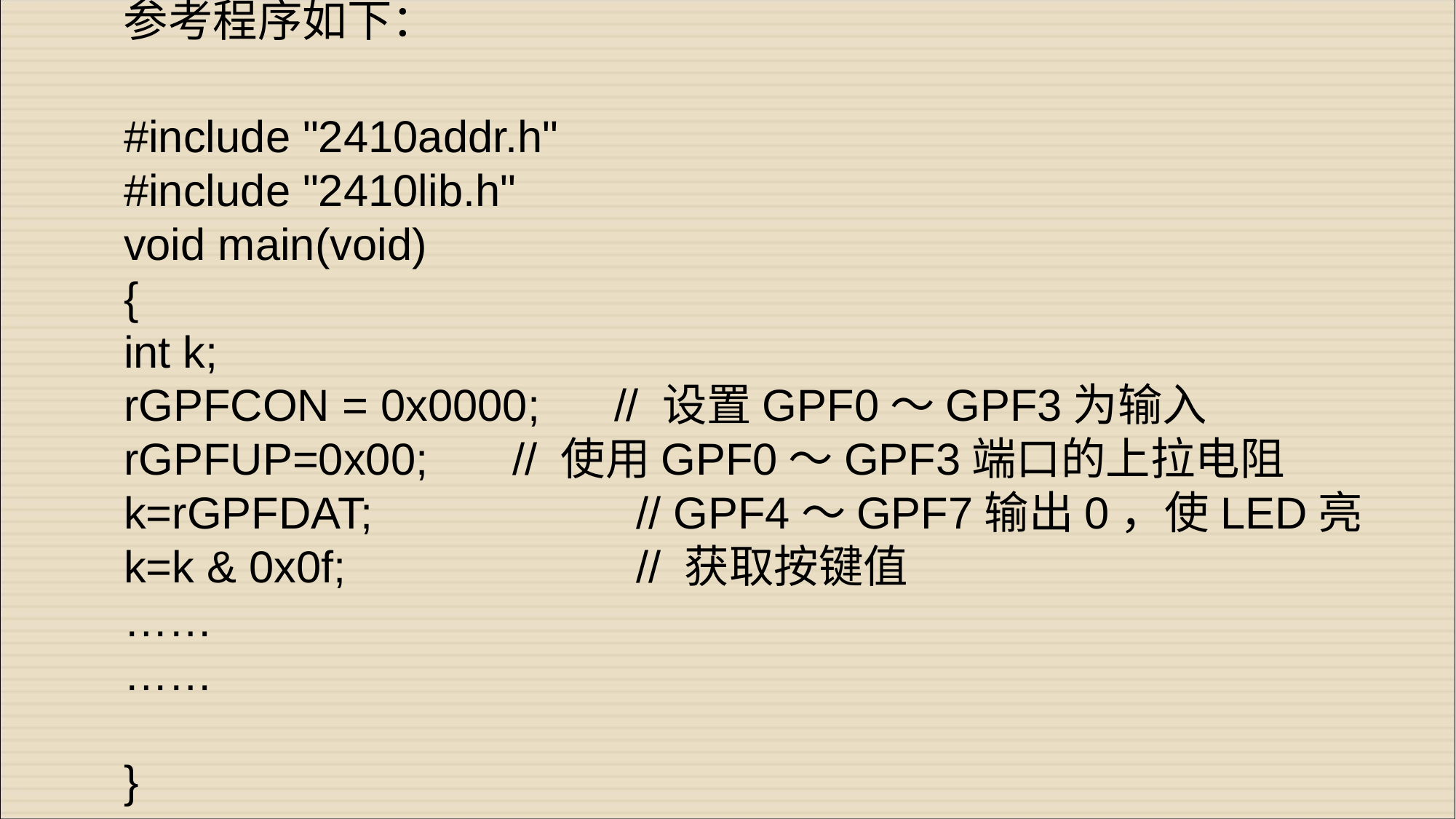

参考程序如下：
#include "2410addr.h"
#include "2410lib.h"
void main(void)
{
int k;
rGPFCON = 0x0000;      // 设置GPF0～GPF3为输入
rGPFUP=0x00;	     // 使用GPF0～GPF3端口的上拉电阻
k=rGPFDAT;	               // GPF4～GPF7输出0，使LED亮
k=k & 0x0f;  	               // 获取按键值
……
……

}